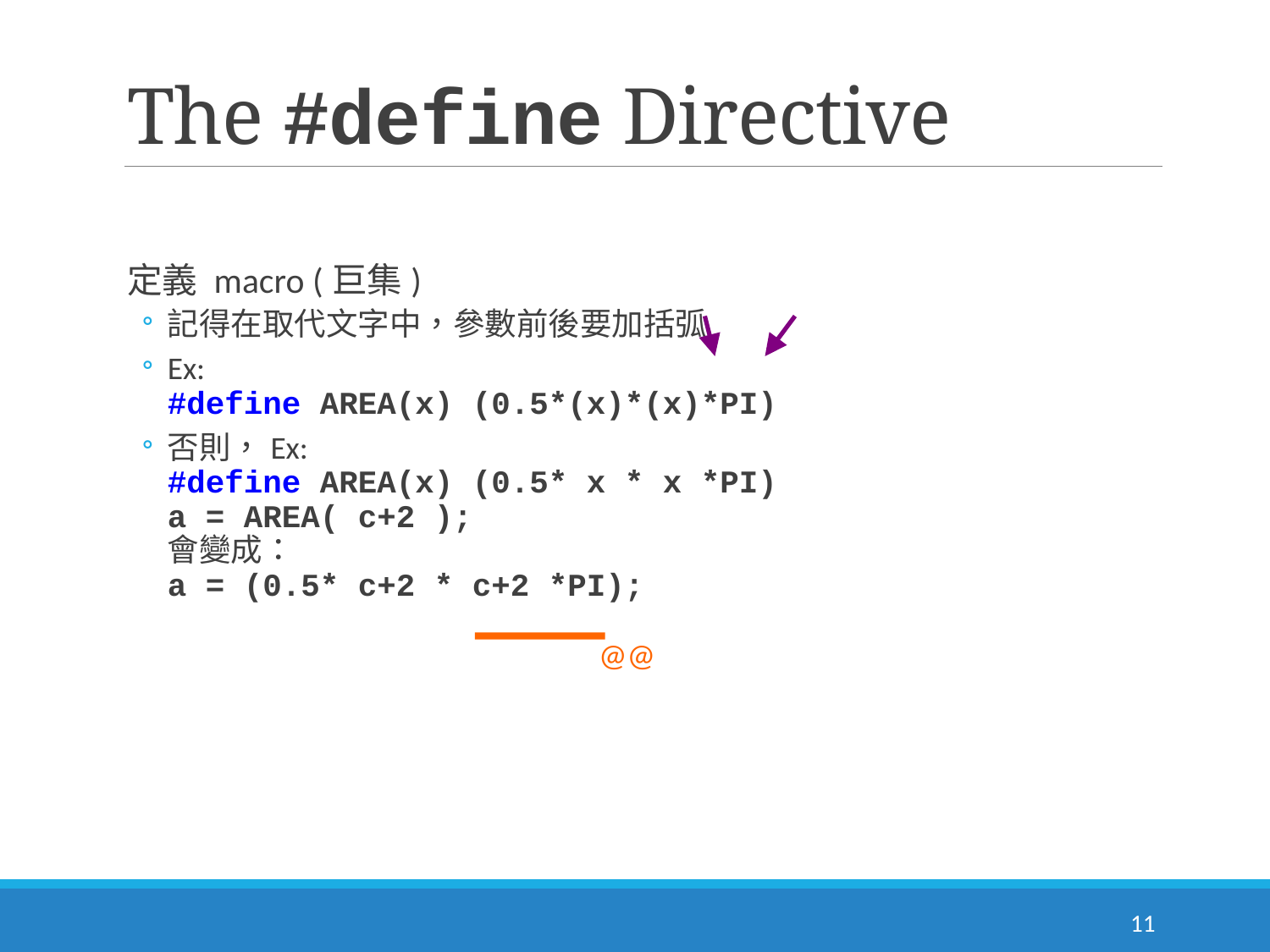

# The #define Directive
定義 macro (巨集)
記得在取代文字中，參數前後要加括弧
Ex:
#define AREA(x) (0.5*(x)*(x)*PI)
否則，Ex:
#define AREA(x) (0.5* x * x *PI)
a = AREA( c+2 );
會變成：
a = (0.5* c+2 * c+2 *PI);

@@

11